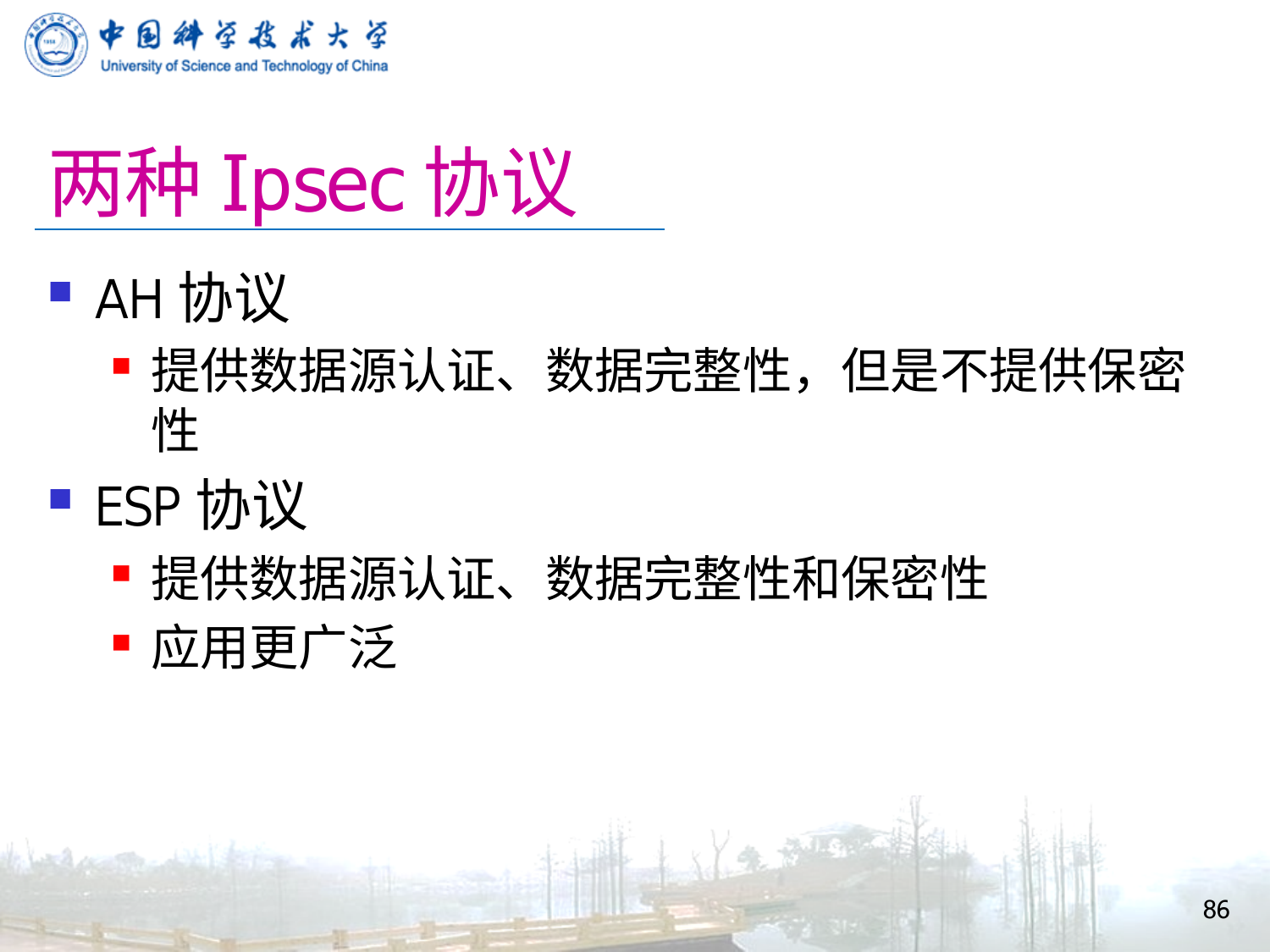

# 两种Ipsec协议
AH协议
提供数据源认证、数据完整性，但是不提供保密性
ESP协议
提供数据源认证、数据完整性和保密性
应用更广泛
86